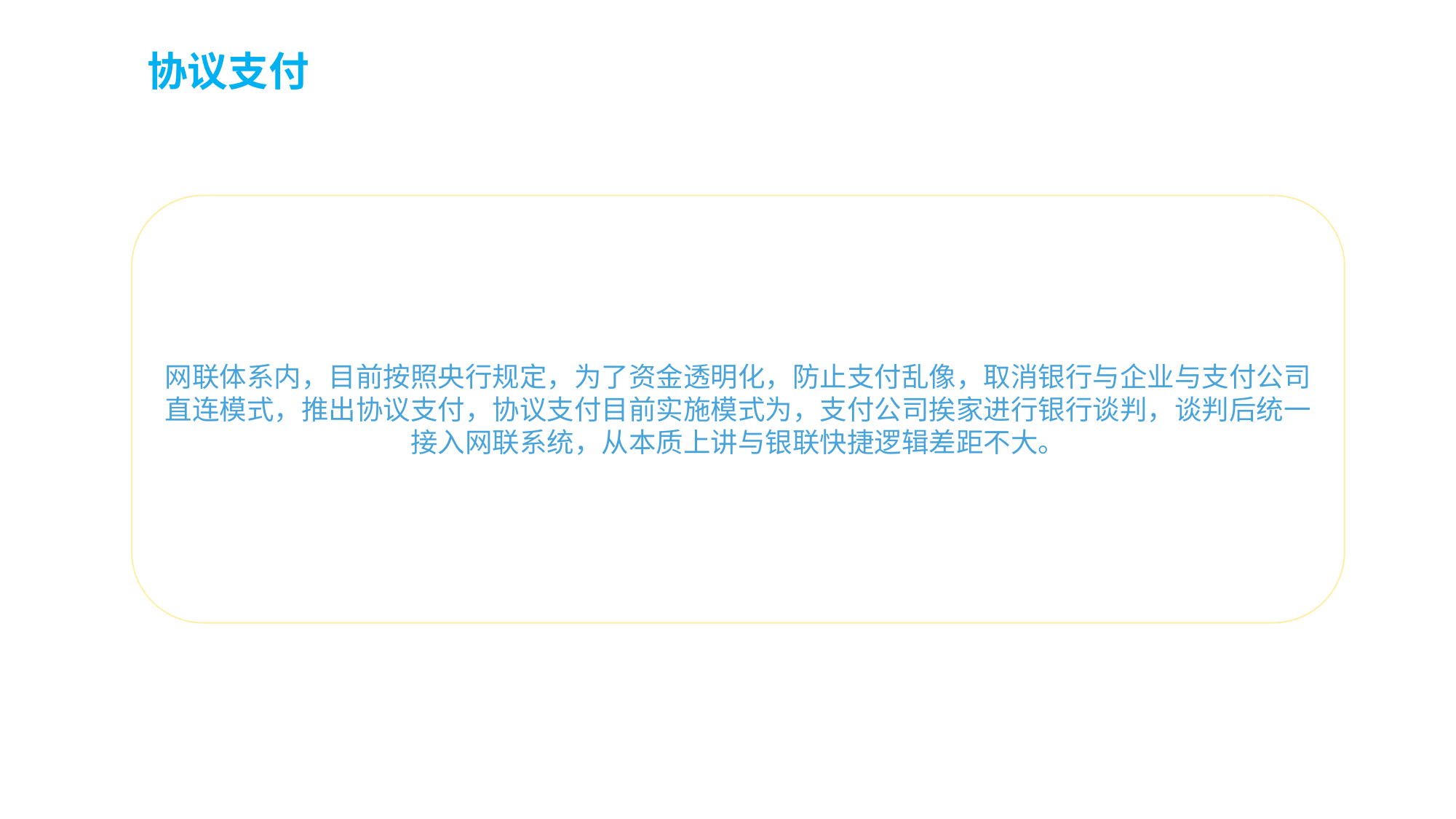

协议支付
网联体系内，目前按照央行规定，为了资金透明化，防止支付乱像，取消银行与企业与支付公司直连模式，推出协议支付，协议支付目前实施模式为，支付公司挨家进行银行谈判，谈判后统一接入网联系统，从本质上讲与银联快捷逻辑差距不大。